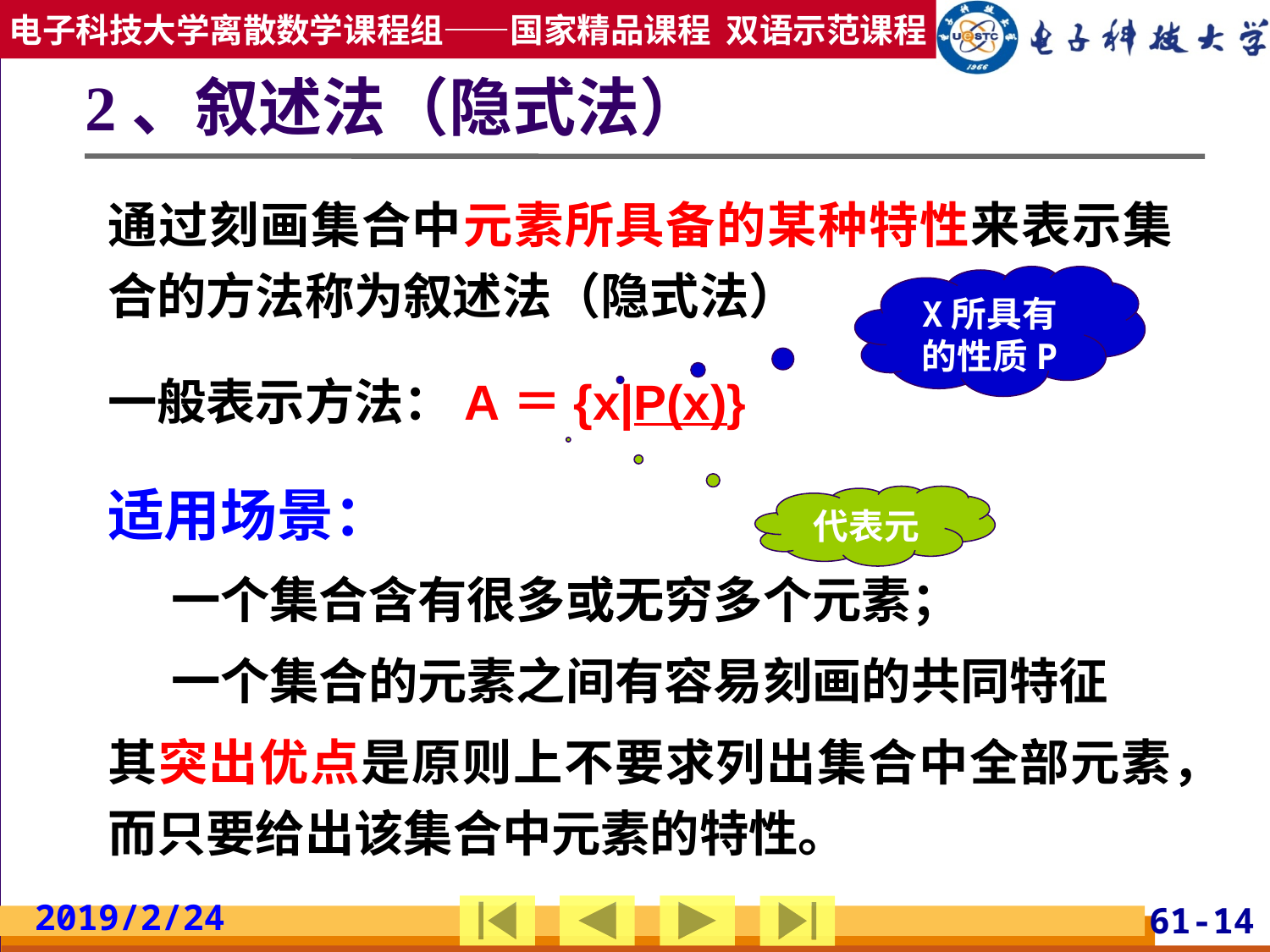

# 2、叙述法（隐式法）
通过刻画集合中元素所具备的某种特性来表示集合的方法称为叙述法（隐式法）
一般表示方法：A＝{x|P(x)}
适用场景：
一个集合含有很多或无穷多个元素；
一个集合的元素之间有容易刻画的共同特征
其突出优点是原则上不要求列出集合中全部元素，而只要给出该集合中元素的特性。
X所具有的性质P
代表元
2019/2/24